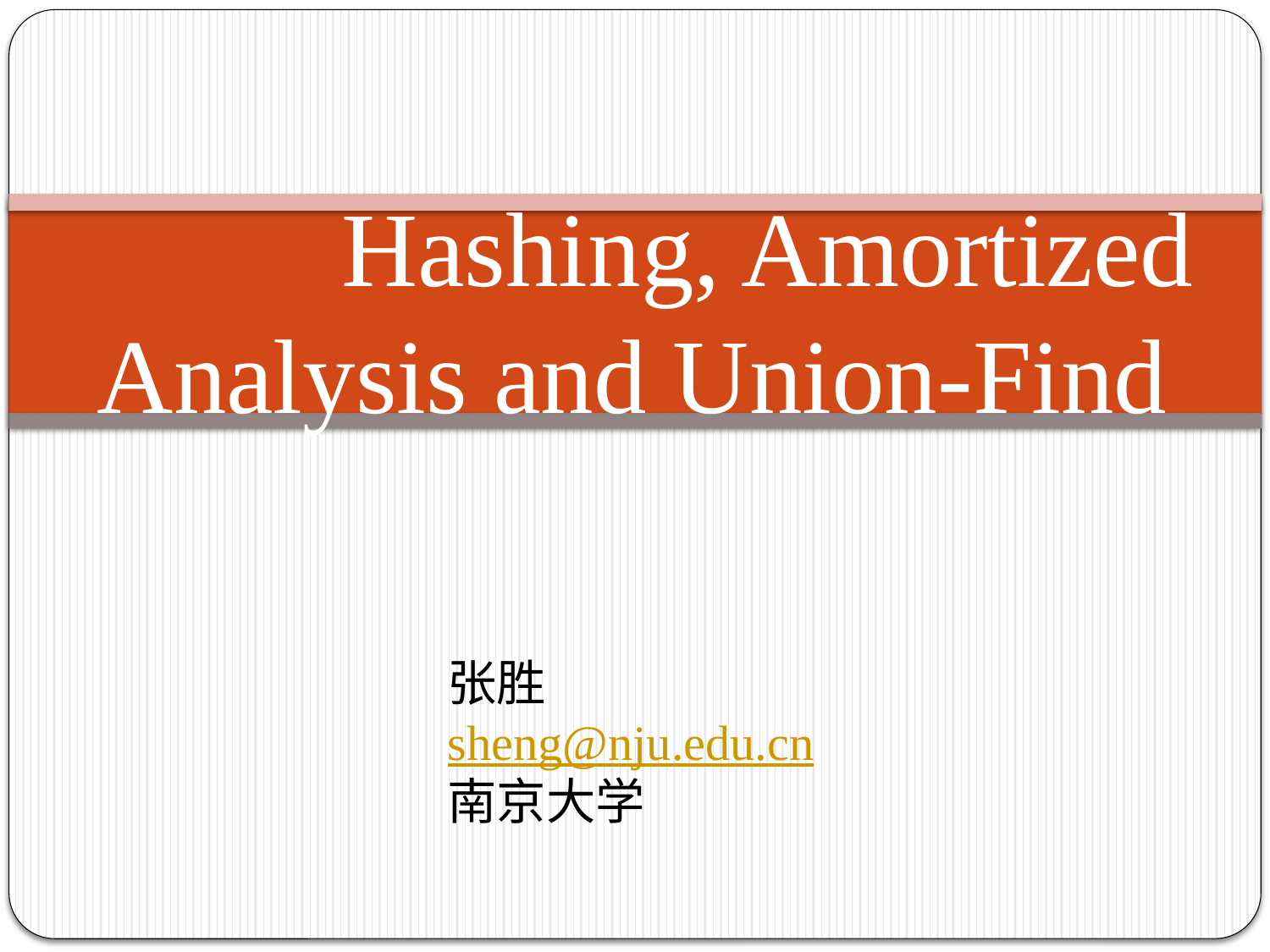

# Hashing, Amortized Analysis and Union-Find
张胜
sheng@nju.edu.cn
南京大学